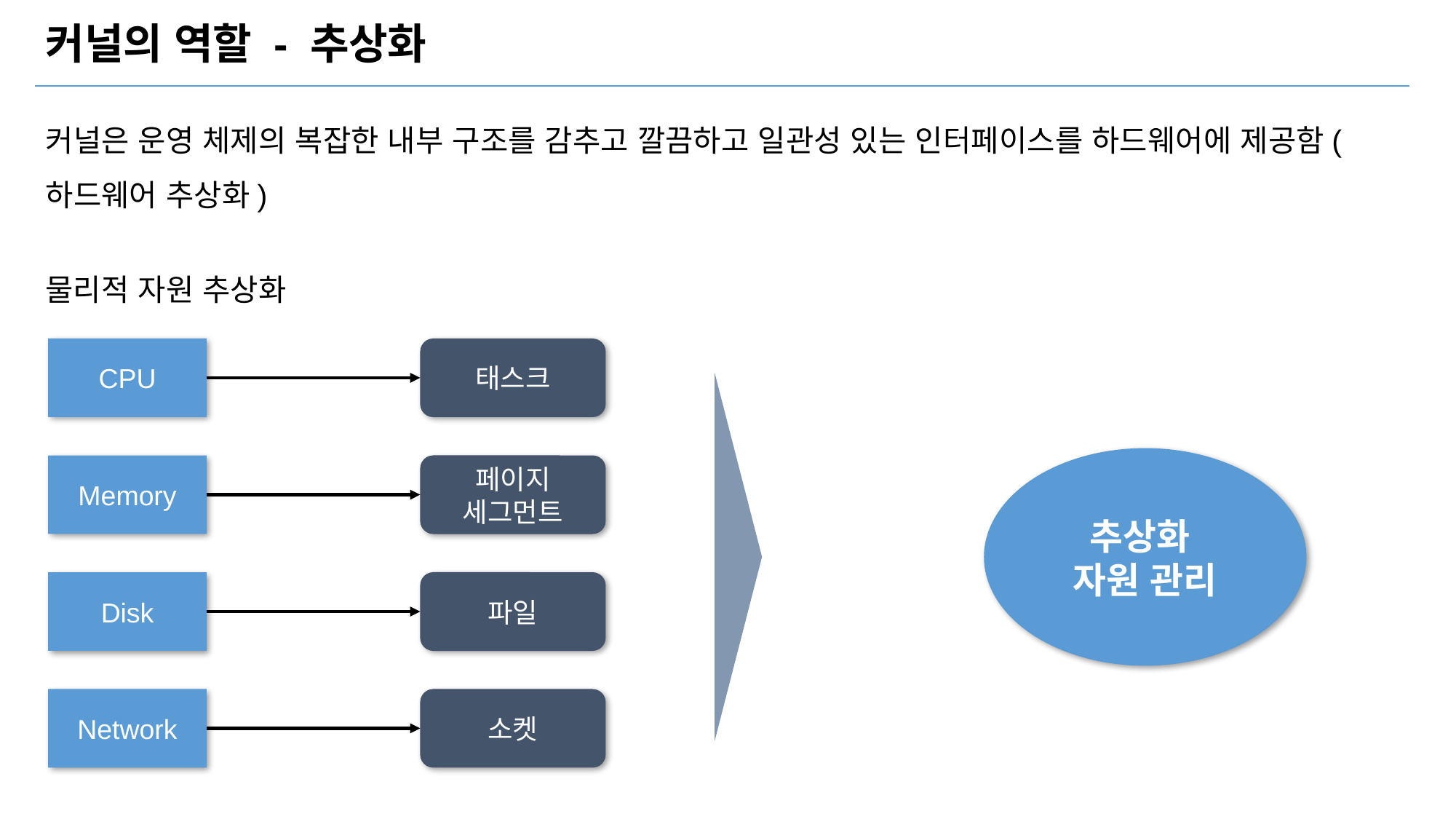

커널의 역할 - 추상화
커널은 운영 체제의 복잡한 내부 구조를 감추고 깔끔하고 일관성 있는 인터페이스를 하드웨어에 제공함(하드웨어 추상화)
물리적 자원 추상화
CPU
태스크
추상화
자원 관리
Memory
페이지
세그먼트

Disk
파일
Network
소켓